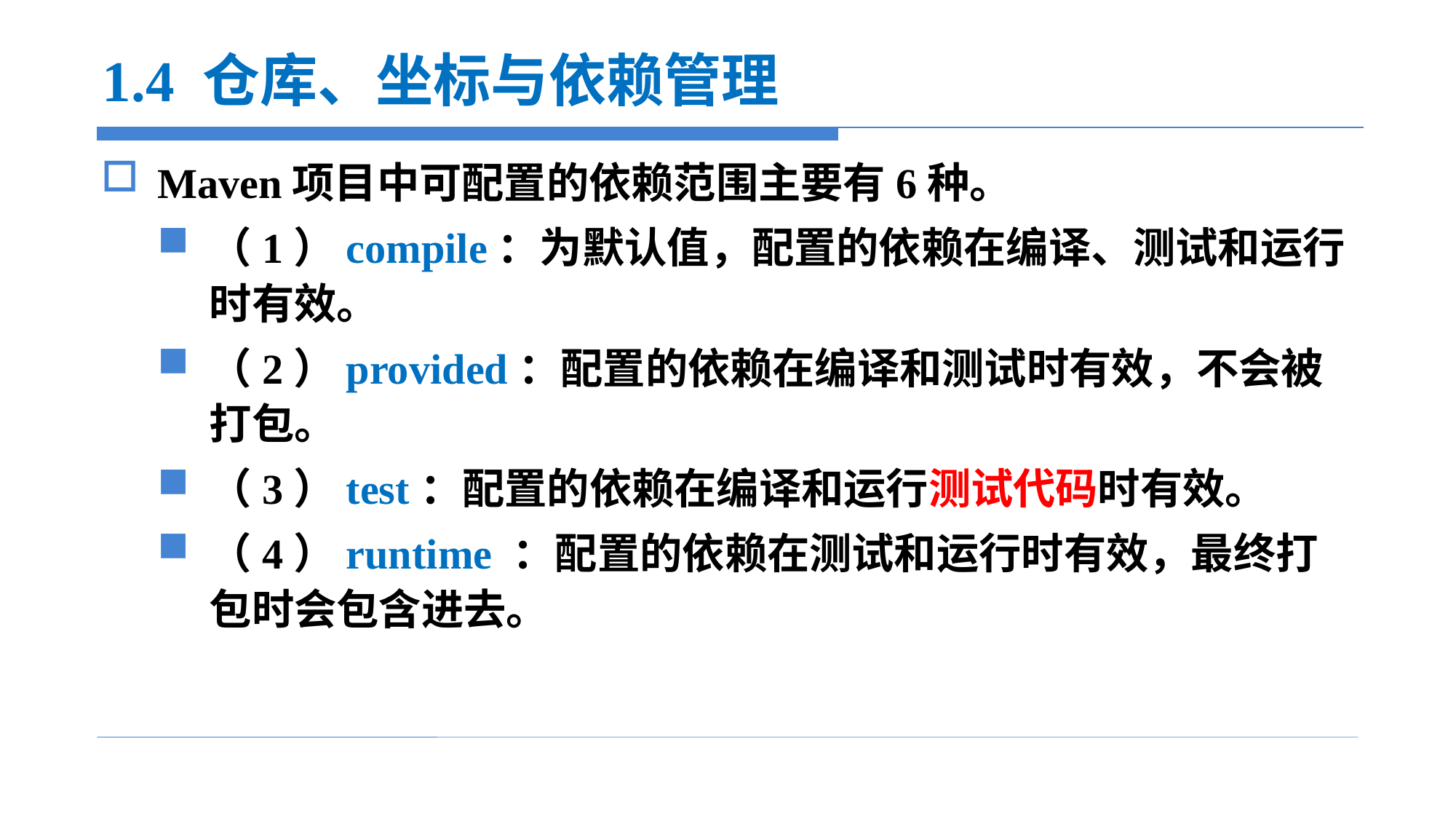

# 1.4 仓库、坐标与依赖管理
Maven项目中可配置的依赖范围主要有6种。
（1）compile：为默认值，配置的依赖在编译、测试和运行时有效。
（2）provided：配置的依赖在编译和测试时有效，不会被打包。
（3）test：配置的依赖在编译和运行测试代码时有效。
（4）runtime ：配置的依赖在测试和运行时有效，最终打包时会包含进去。
48